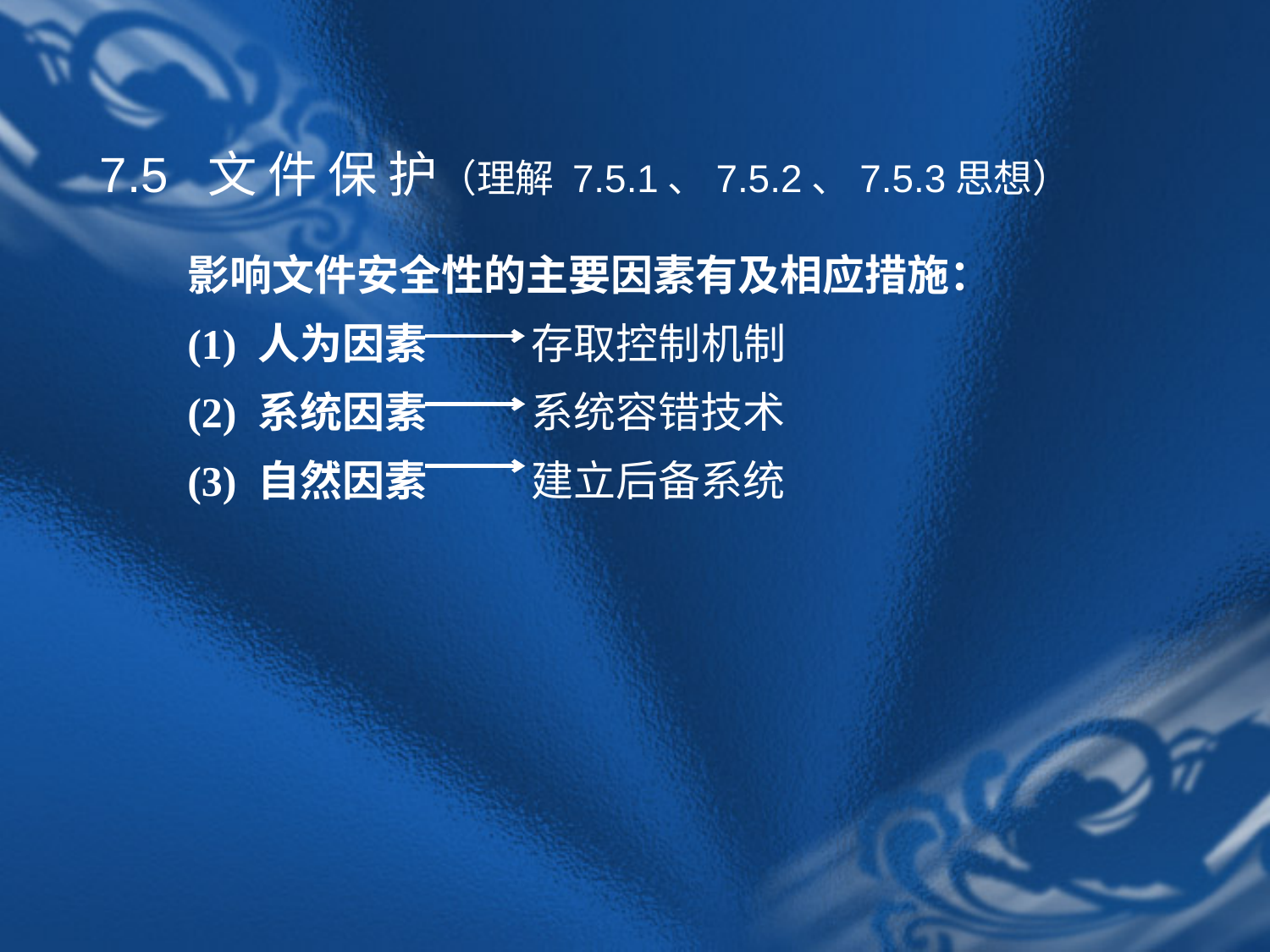

7.5  文 件 保 护（理解 7.5.1、7.5.2、7.5.3思想）
影响文件安全性的主要因素有及相应措施：
(1) 人为因素           存取控制机制
(2) 系统因素           系统容错技术
(3) 自然因素           建立后备系统